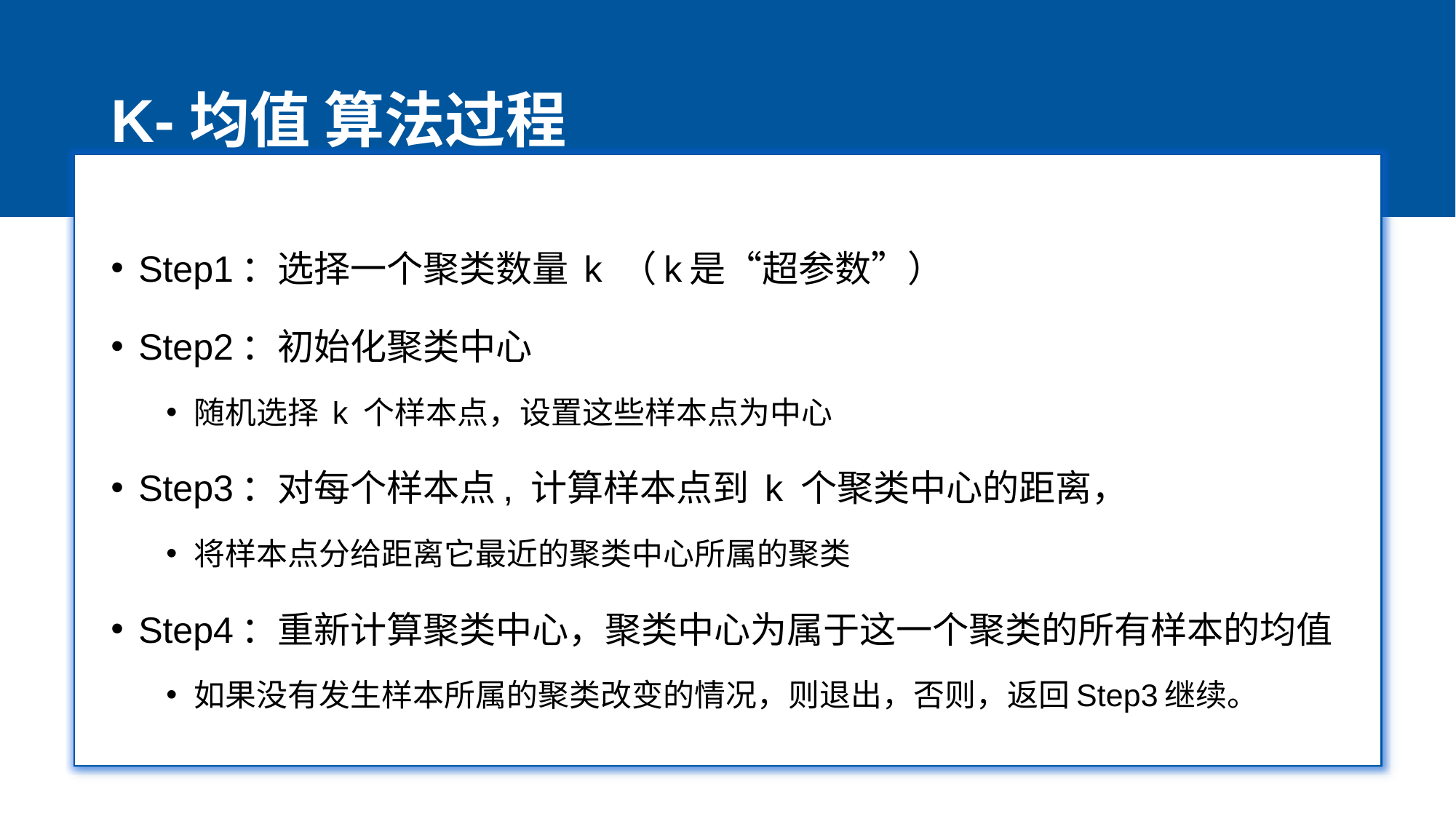

# K-均值 算法过程
Step1：选择一个聚类数量 k （k是“超参数”）
Step2：初始化聚类中心
随机选择 k 个样本点，设置这些样本点为中心
Step3：对每个样本点, 计算样本点到 k 个聚类中心的距离，
将样本点分给距离它最近的聚类中心所属的聚类
Step4：重新计算聚类中心，聚类中心为属于这一个聚类的所有样本的均值
如果没有发生样本所属的聚类改变的情况，则退出，否则，返回Step3继续。